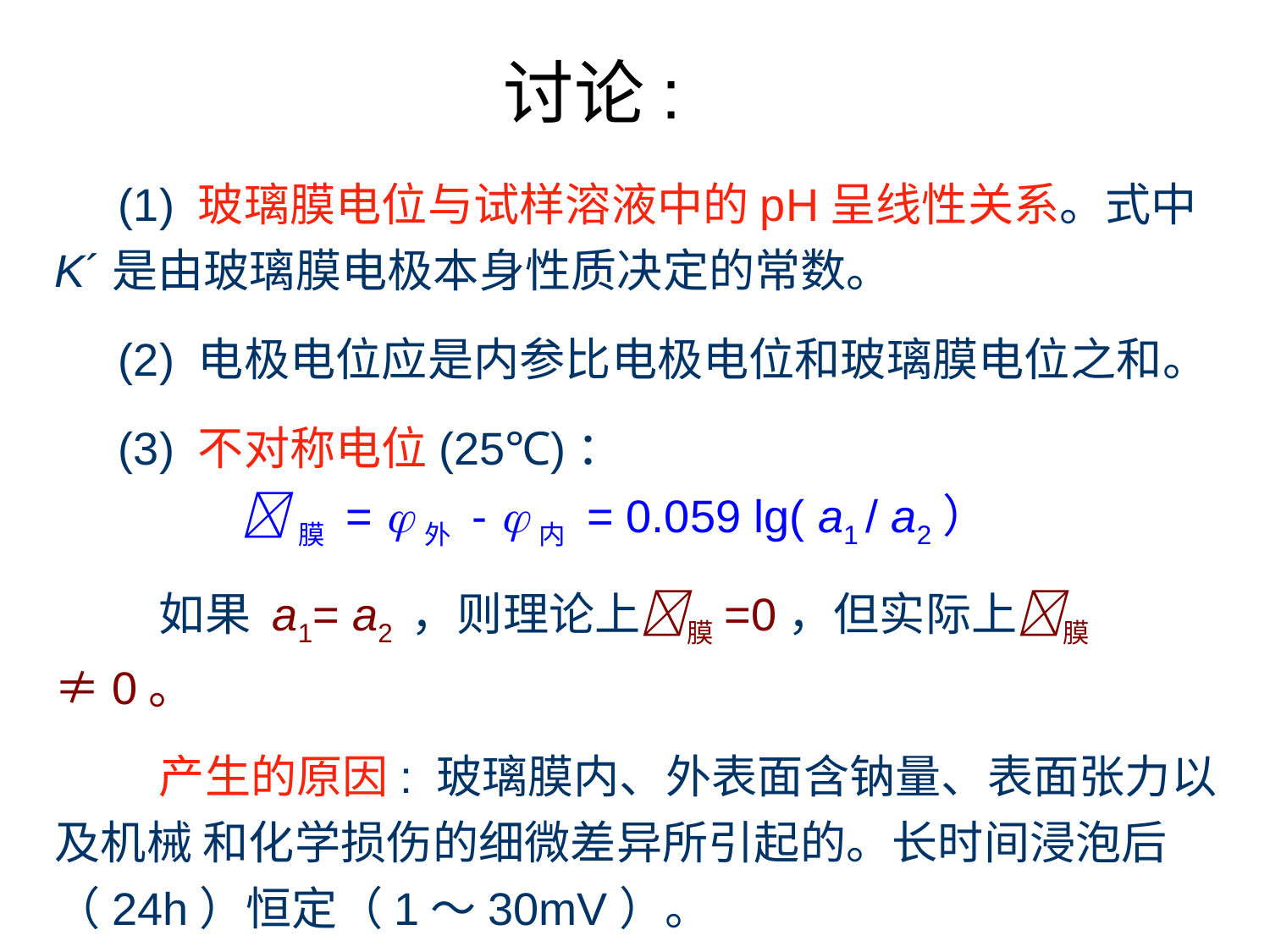

讨论:
     (1) 玻璃膜电位与试样溶液中的pH呈线性关系。式中K´是由玻璃膜电极本身性质决定的常数。
     (2) 电极电位应是内参比电极电位和玻璃膜电位之和。
     (3) 不对称电位(25℃)：
                  ϕ膜 = ϕ外 - ϕ内 = 0.059 lg( a1 / a2）
         如果 a1= a2 ，则理论上ϕ膜=0，但实际上ϕ膜≠0。
         产生的原因: 玻璃膜内、外表面含钠量、表面张力以及机械 和化学损伤的细微差异所引起的。长时间浸泡后（24h）恒定（1～30mV）。